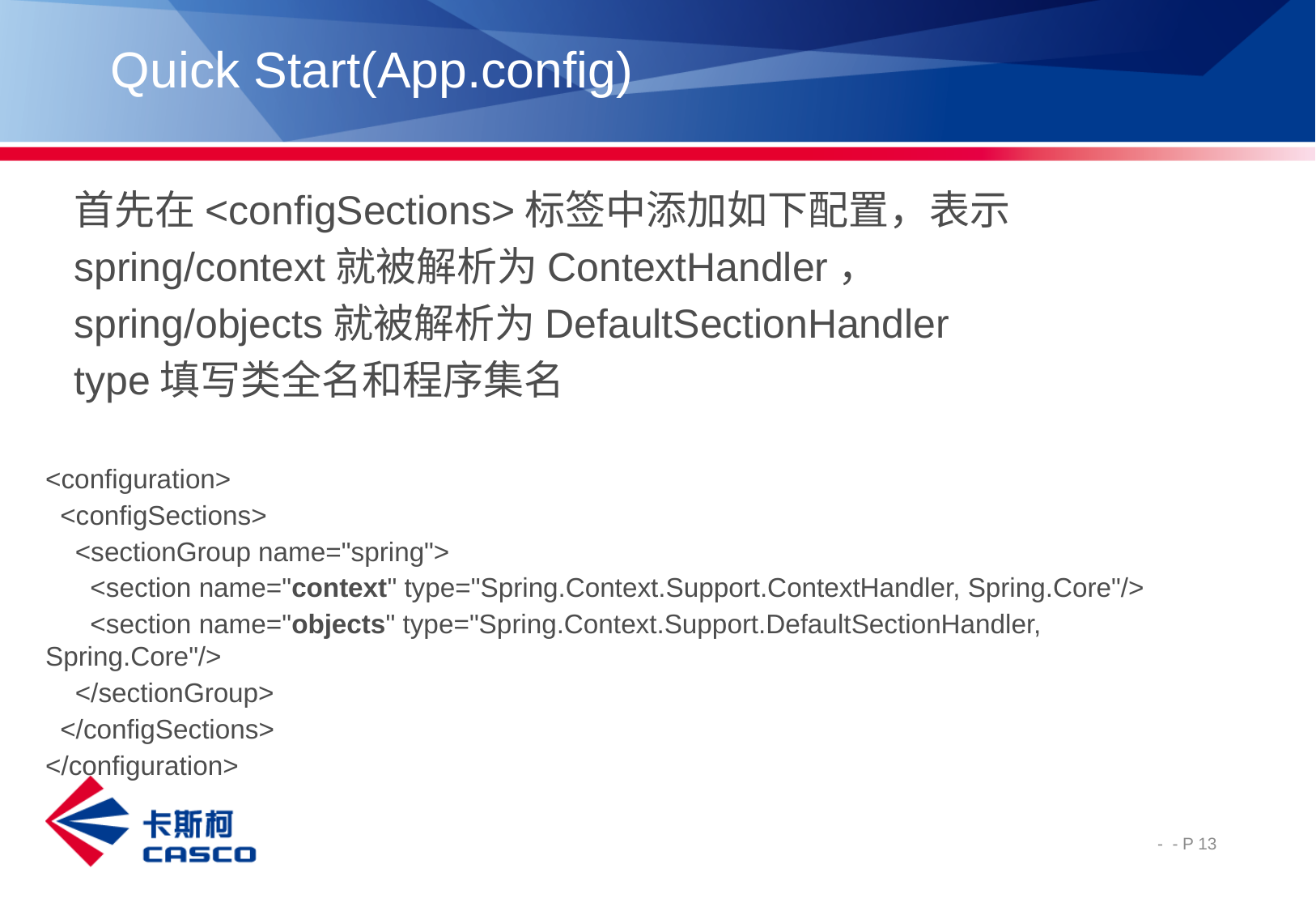

# Quick Start(App.config)
首先在<configSections>标签中添加如下配置，表示
spring/context就被解析为ContextHandler，
spring/objects就被解析为DefaultSectionHandler
type填写类全名和程序集名

<configuration>
  <configSections>
    <sectionGroup name="spring">
      <section name="context" type="Spring.Context.Support.ContextHandler, Spring.Core"/>
      <section name="objects" type="Spring.Context.Support.DefaultSectionHandler, Spring.Core"/>
    </sectionGroup>
  </configSections>
</configuration>
 -  - P 13